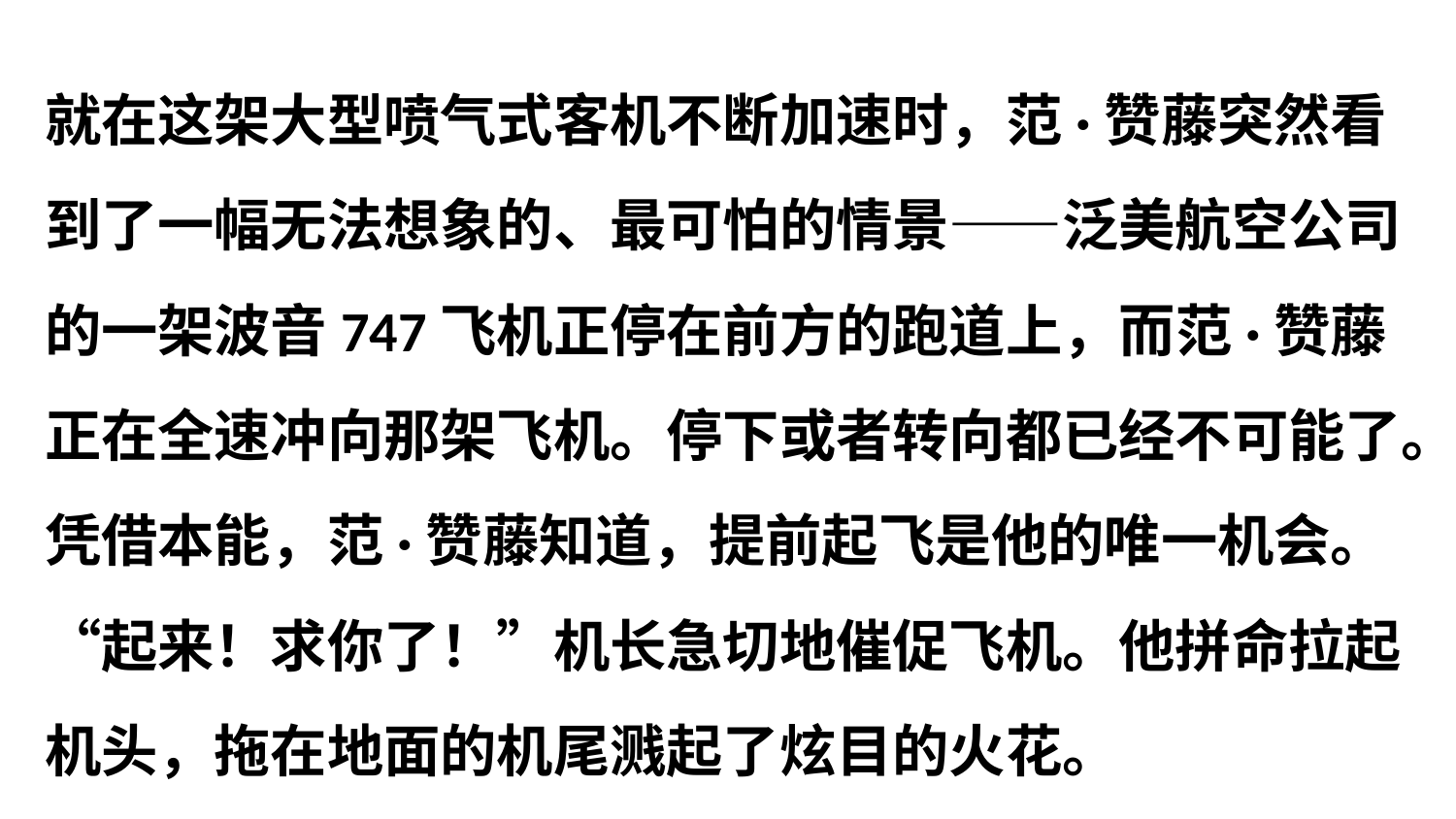

就在这架大型喷气式客机不断加速时，范·赞藤突然看到了一幅无法想象的、最可怕的情景——泛美航空公司的一架波音747飞机正停在前方的跑道上，而范·赞藤正在全速冲向那架飞机。停下或者转向都已经不可能了。凭借本能，范·赞藤知道，提前起飞是他的唯一机会。“起来！求你了！”机长急切地催促飞机。他拼命拉起机头，拖在地面的机尾溅起了炫目的火花。